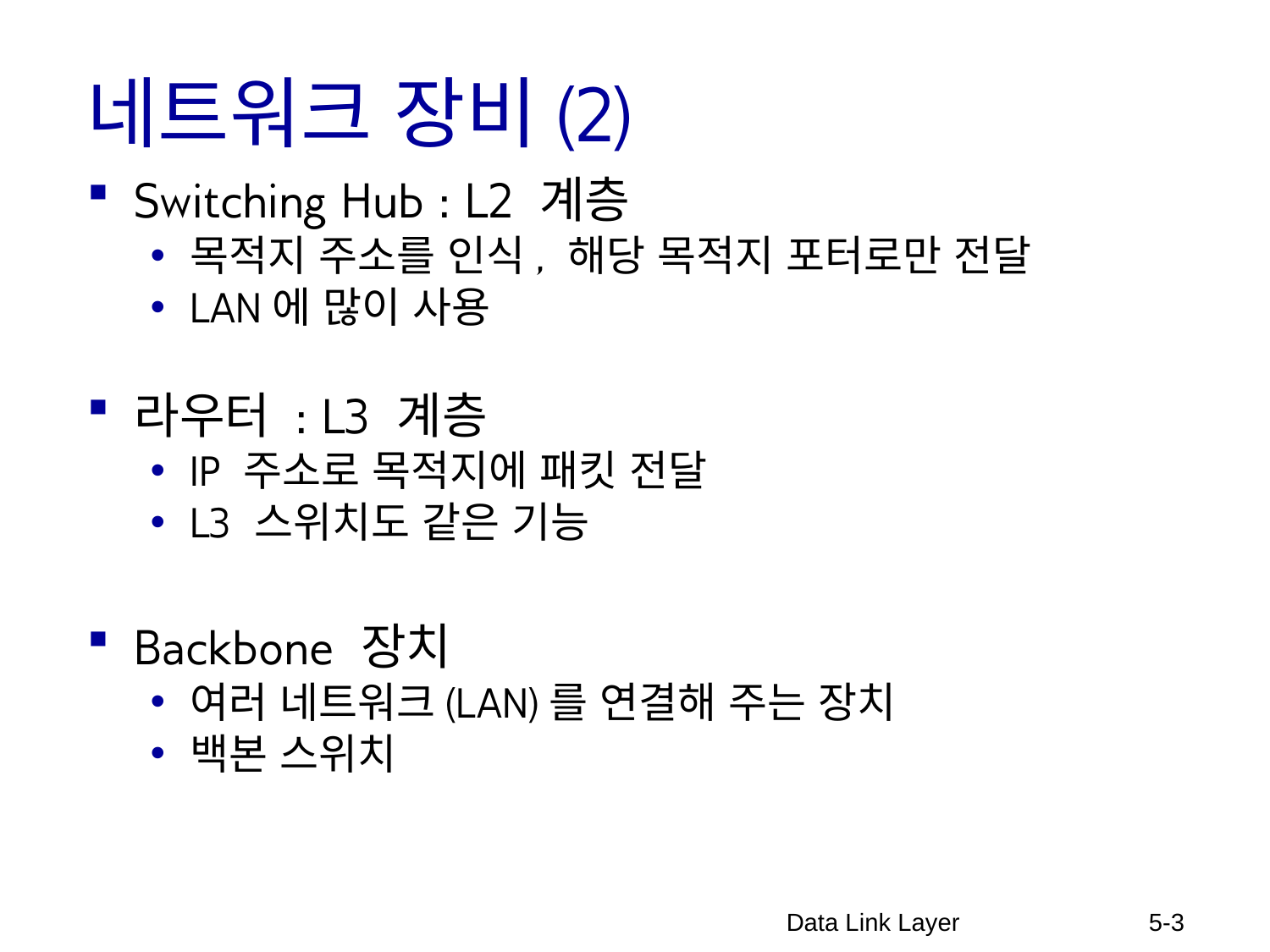

# 네트워크 장비(2)

Switching Hub : L2 계층
목적지 주소를 인식, 해당 목적지 포터로만 전달
LAN에 많이 사용

라우터 : L3 계층
IP 주소로 목적지에 패킷 전달
L3 스위치도 같은 기능

Backbone 장치
여러 네트워크(LAN)를 연결해 주는 장치
백본 스위치

Data Link Layer
5-3